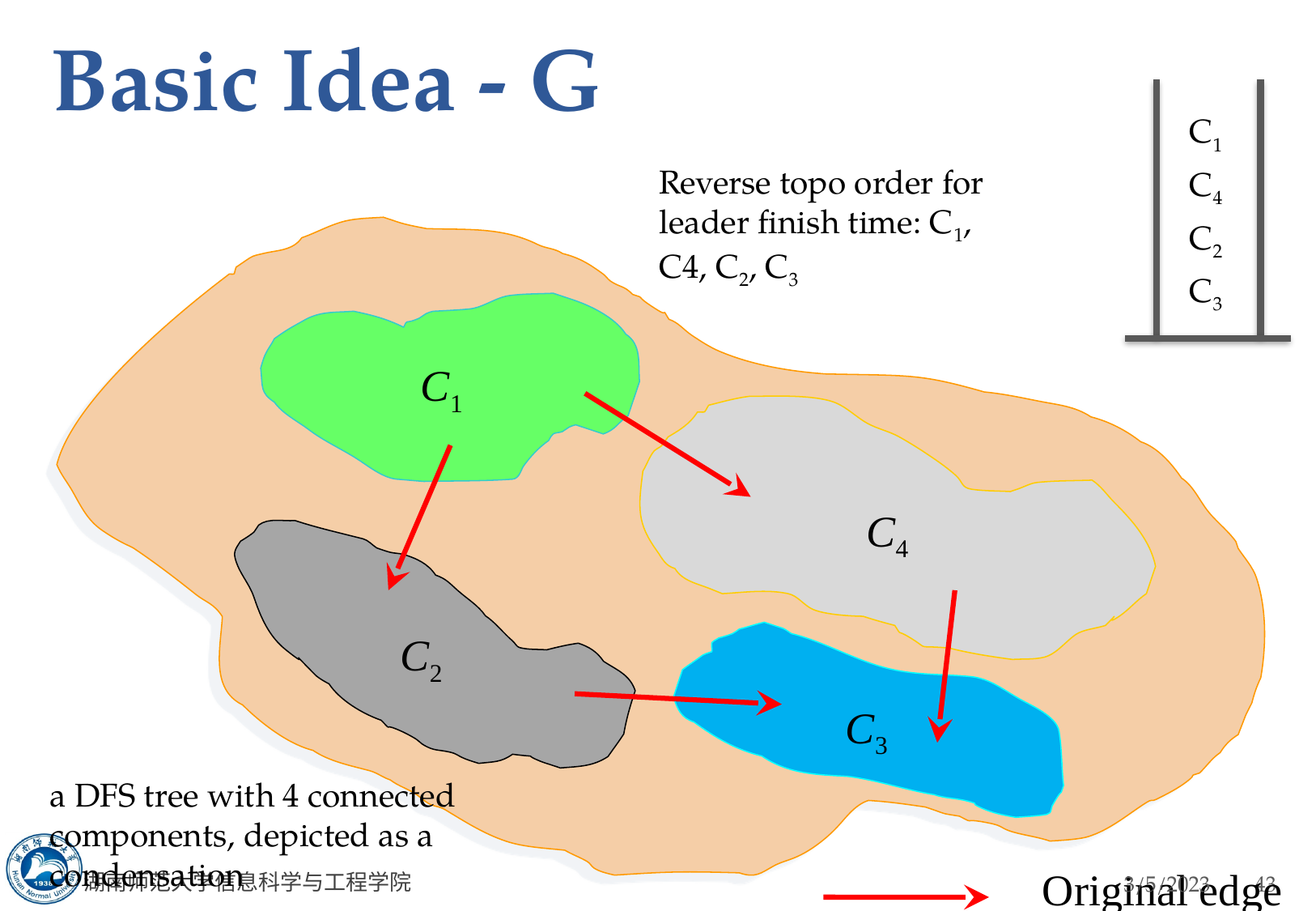

# Basic Idea - G
C1
C4
C2
C3
Reverse topo order for leader finish time: C1, C4, C2, C3

C1

C4

C2

C3
a DFS tree with 4 connected components, depicted as a condensation
Original edge
湖南师范大学信息科学与工程学院
3/5/2023
43